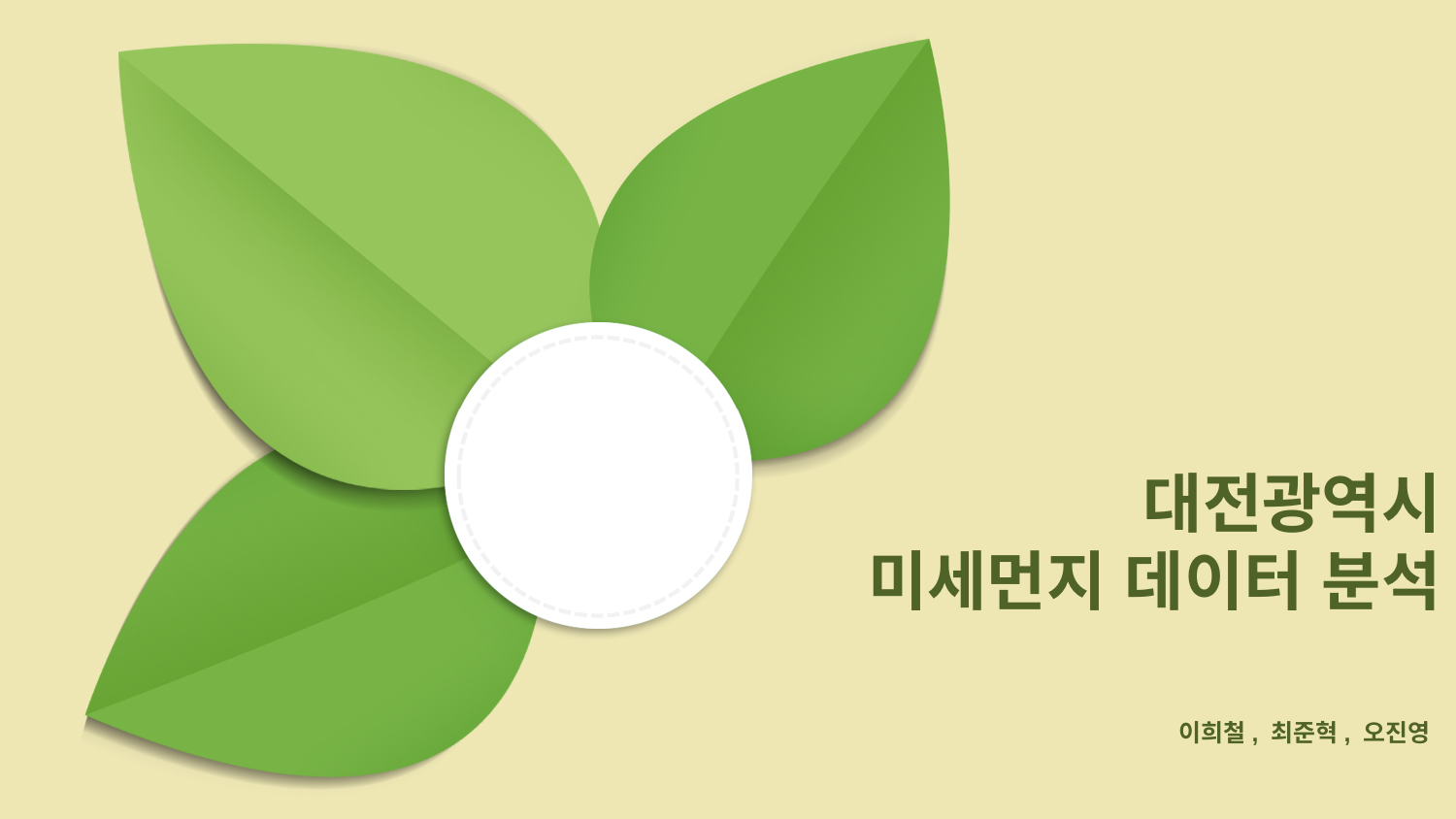

대전광역시
미세먼지 데이터 분석
이희철, 최준혁, 오진영